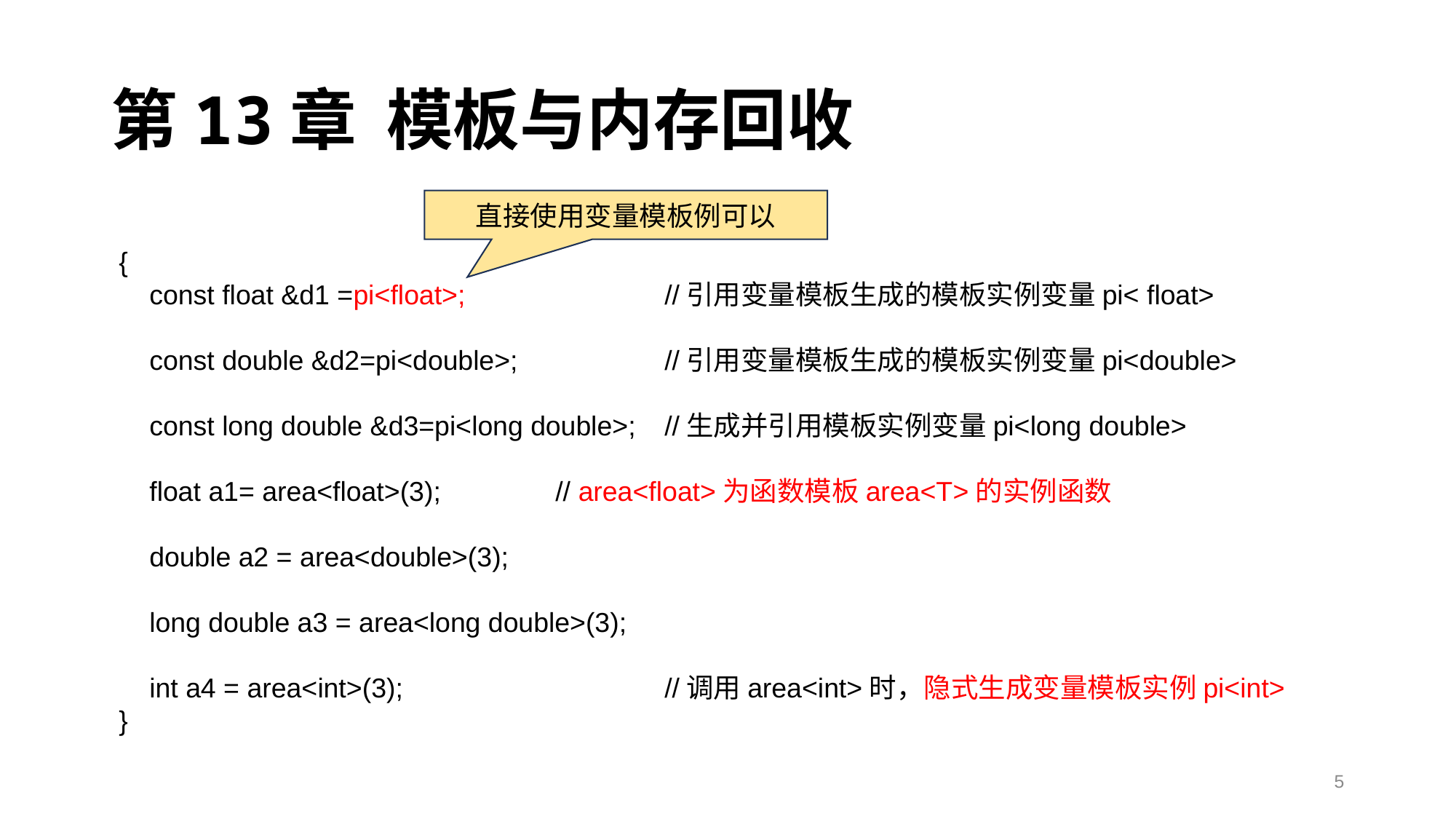

# 第13章  模板与内存回收
直接使用变量模板例可以
{
    const float &d1 =pi<float>;		//引用变量模板生成的模板实例变量pi< float>

    const double &d2=pi<double>;		//引用变量模板生成的模板实例变量pi<double>

    const long double &d3=pi<long double>;	//生成并引用模板实例变量pi<long double>

    float a1= area<float>(3);		// area<float>为函数模板area<T>的实例函数

    double a2 = area<double>(3);

    long double a3 = area<long double>(3);

    int a4 = area<int>(3);			//调用area<int>时，隐式生成变量模板实例pi<int>
}
5